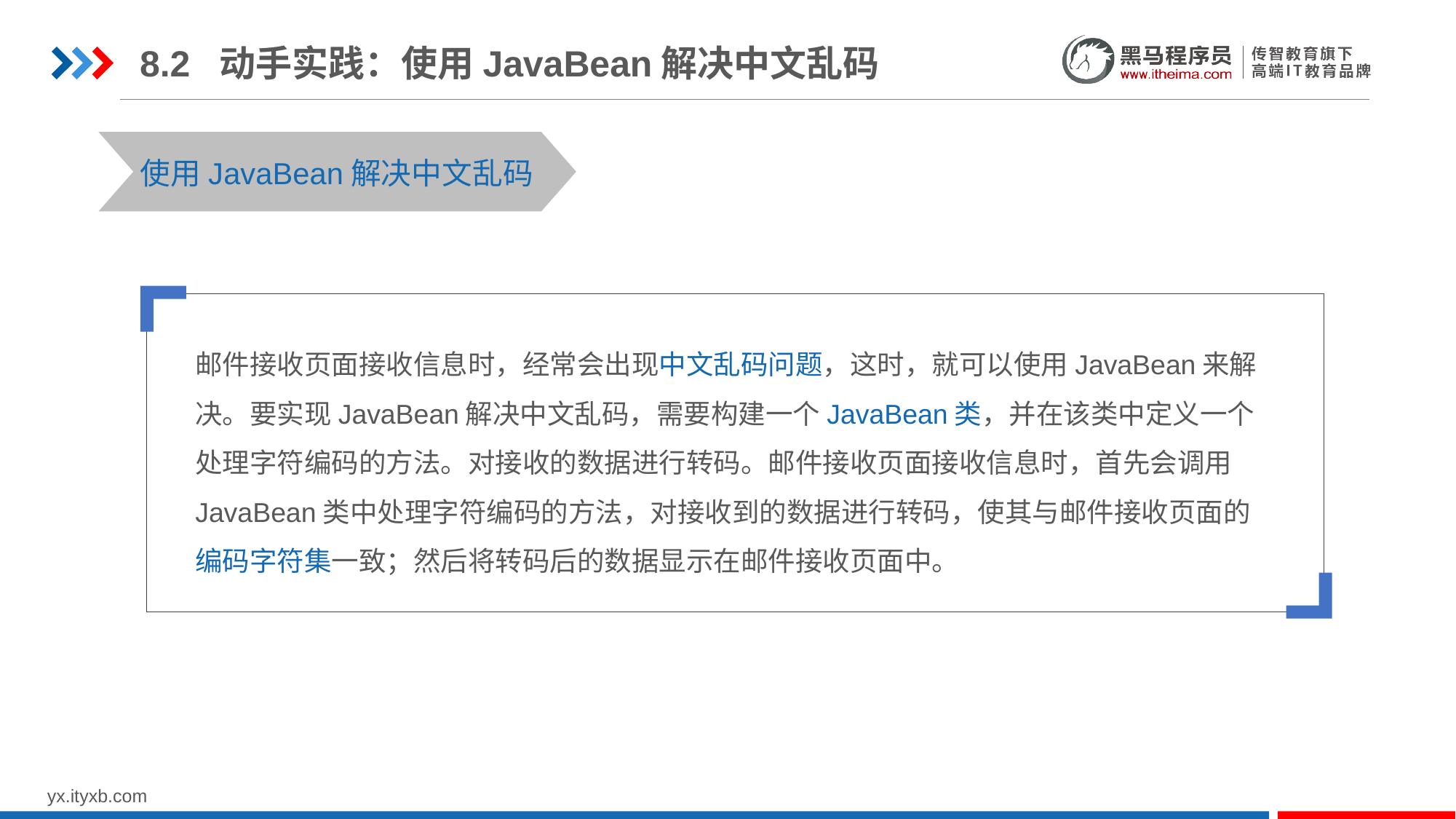

8.2  动手实践：使用JavaBean解决中文乱码

使用JavaBean解决中文乱码

邮件接收页面接收信息时，经常会出现中文乱码问题，这时，就可以使用JavaBean来解决。要实现JavaBean解决中文乱码，需要构建一个JavaBean类，并在该类中定义一个处理字符编码的方法。对接收的数据进行转码。邮件接收页面接收信息时，首先会调用JavaBean类中处理字符编码的方法，对接收到的数据进行转码，使其与邮件接收页面的编码字符集一致；然后将转码后的数据显示在邮件接收页面中。